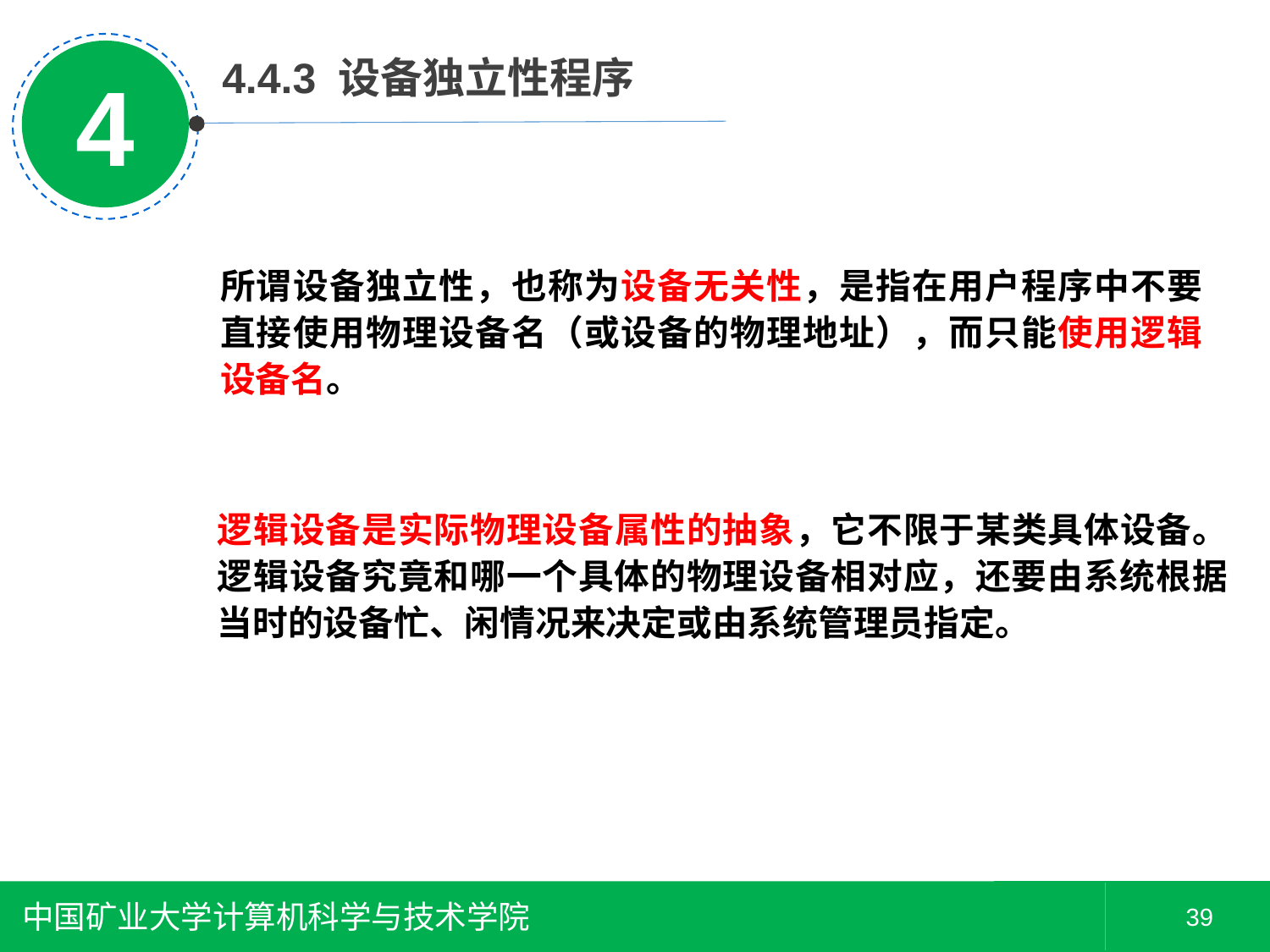

4
  4.4.3 设备独立性程序

所谓设备独立性，也称为设备无关性，是指在用户程序中不要直接使用物理设备名（或设备的物理地址），而只能使用逻辑设备名。
逻辑设备是实际物理设备属性的抽象，它不限于某类具体设备。逻辑设备究竟和哪一个具体的物理设备相对应，还要由系统根据当时的设备忙、闲情况来决定或由系统管理员指定。